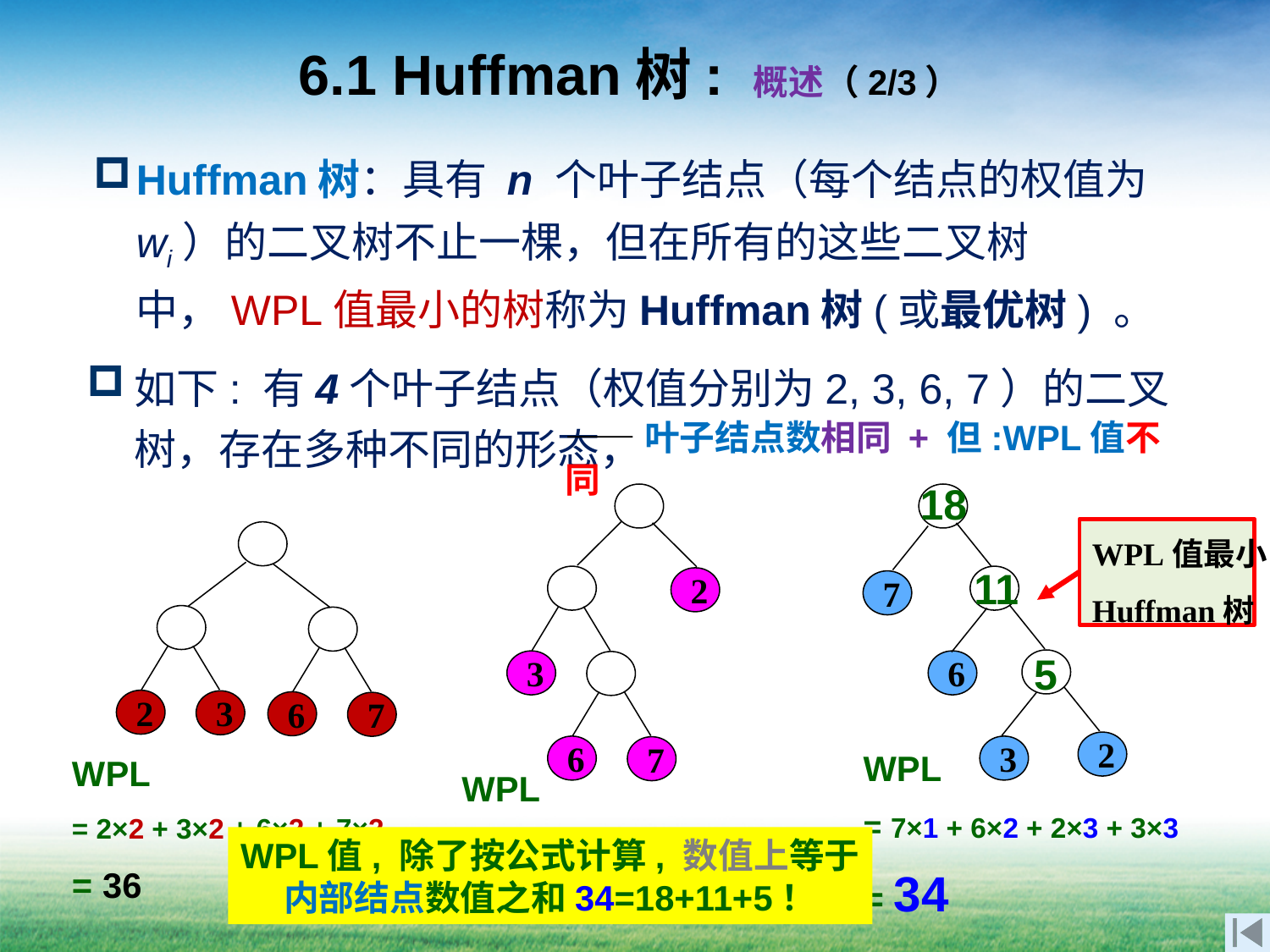

# 6.1 Huffman树: 概述（2/3）
Huffman树：具有 n 个叶子结点（每个结点的权值为wi）的二叉树不止一棵，但在所有的这些二叉树中，WPL值最小的树称为Huffman树(或最优树) 。
如下: 有4个叶子结点（权值分别为2, 3, 6, 7）的二叉树，存在多种不同的形态，

——叶子结点数相同 + 但:WPL值不同
18

3

2

6
7

7

6

2
3

WPL值最小
Huffman树

2
3

6
7
11
5
WPL
= 7×1 + 6×2 + 2×3 + 3×3
= 34
WPL
= 2×2 + 3×2 + 6×2 + 7×2
= 36
WPL
= 2×1 + 3×2 + 6×3 + 7×3
= 47
WPL值, 除了按公式计算, 数值上等于
内部结点数值之和34=18+11+5！